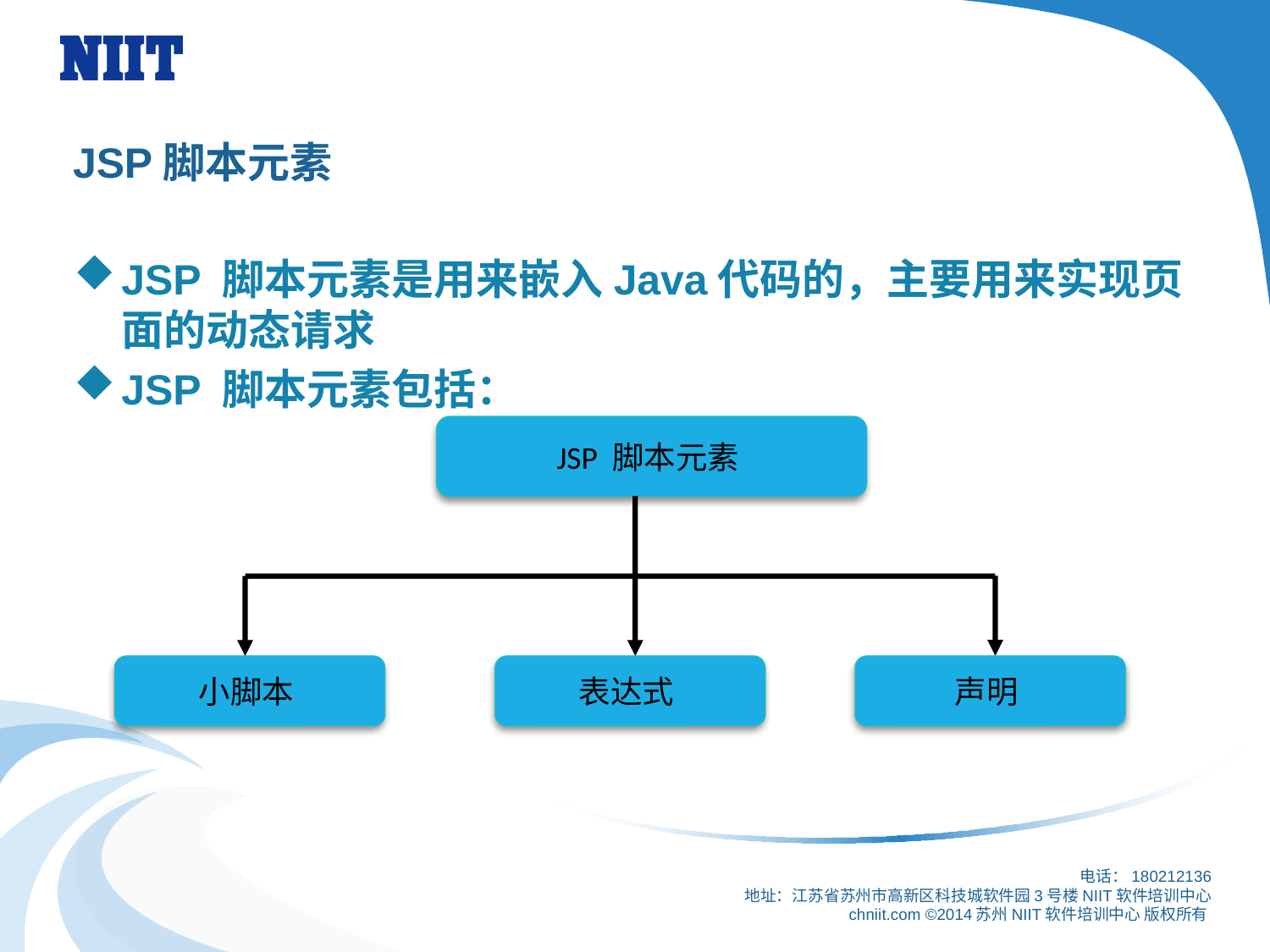

# JSP脚本元素
JSP 脚本元素是用来嵌入Java代码的，主要用来实现页面的动态请求
JSP 脚本元素包括：

JSP 脚本元素

小脚本
表达式
声明